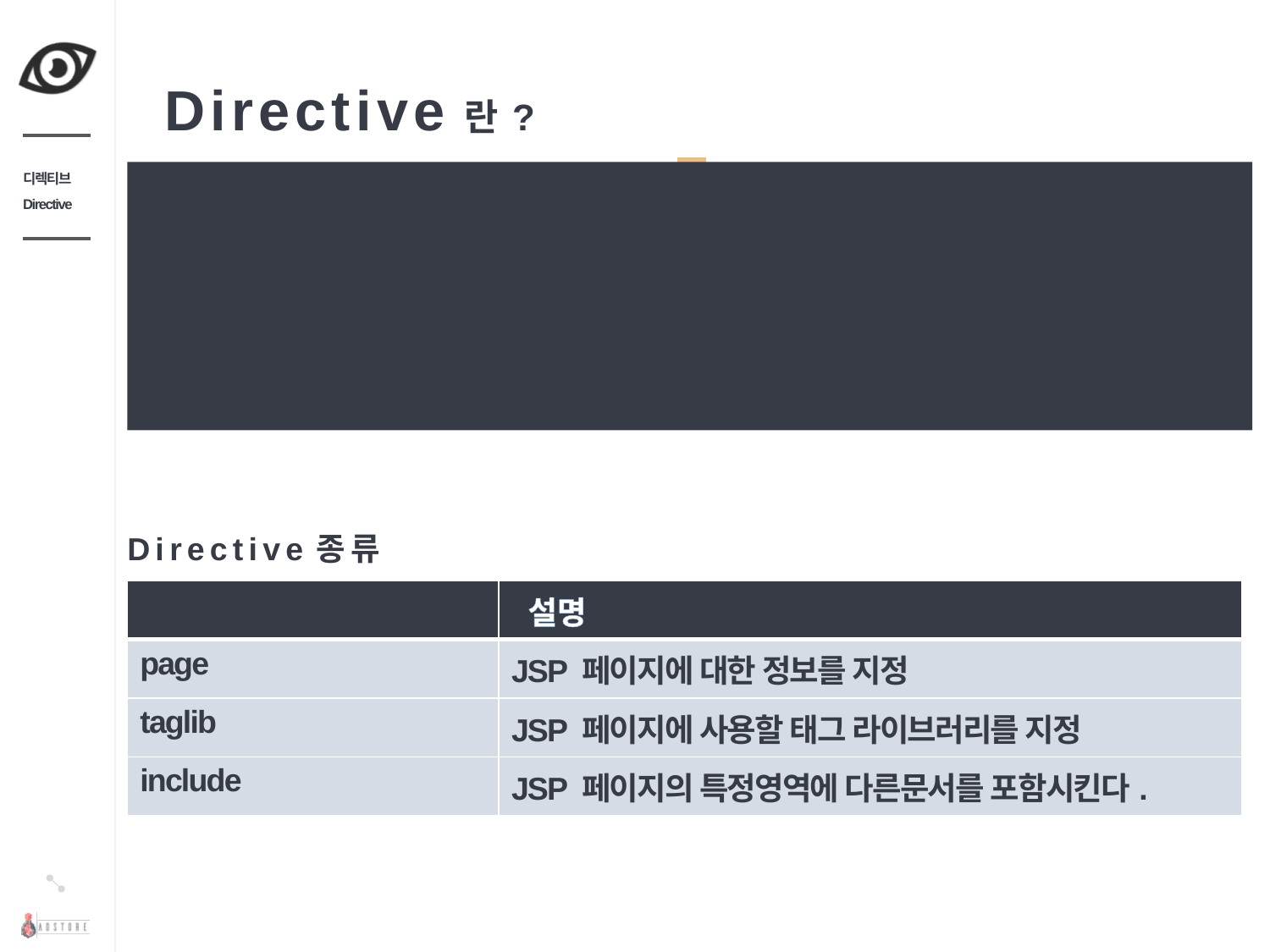

Directive란?
디렉티브
Directive

JSP 페이지가 실행시에 필요한 설정 정보를 지정할 때 사용됩니다.
선언 방법  예)
 <%@ page language="java" contentType="text/html; charset=UTF-8"    pageEncoding="UTF-8"%>
Directive종류
| 디렉티브 | 설명 |
| --- | --- |
| page | JSP 페이지에 대한 정보를 지정 |
| taglib | JSP 페이지에 사용할 태그 라이브러리를 지정 |
| include | JSP 페이지의 특정영역에 다른문서를 포함시킨다. |